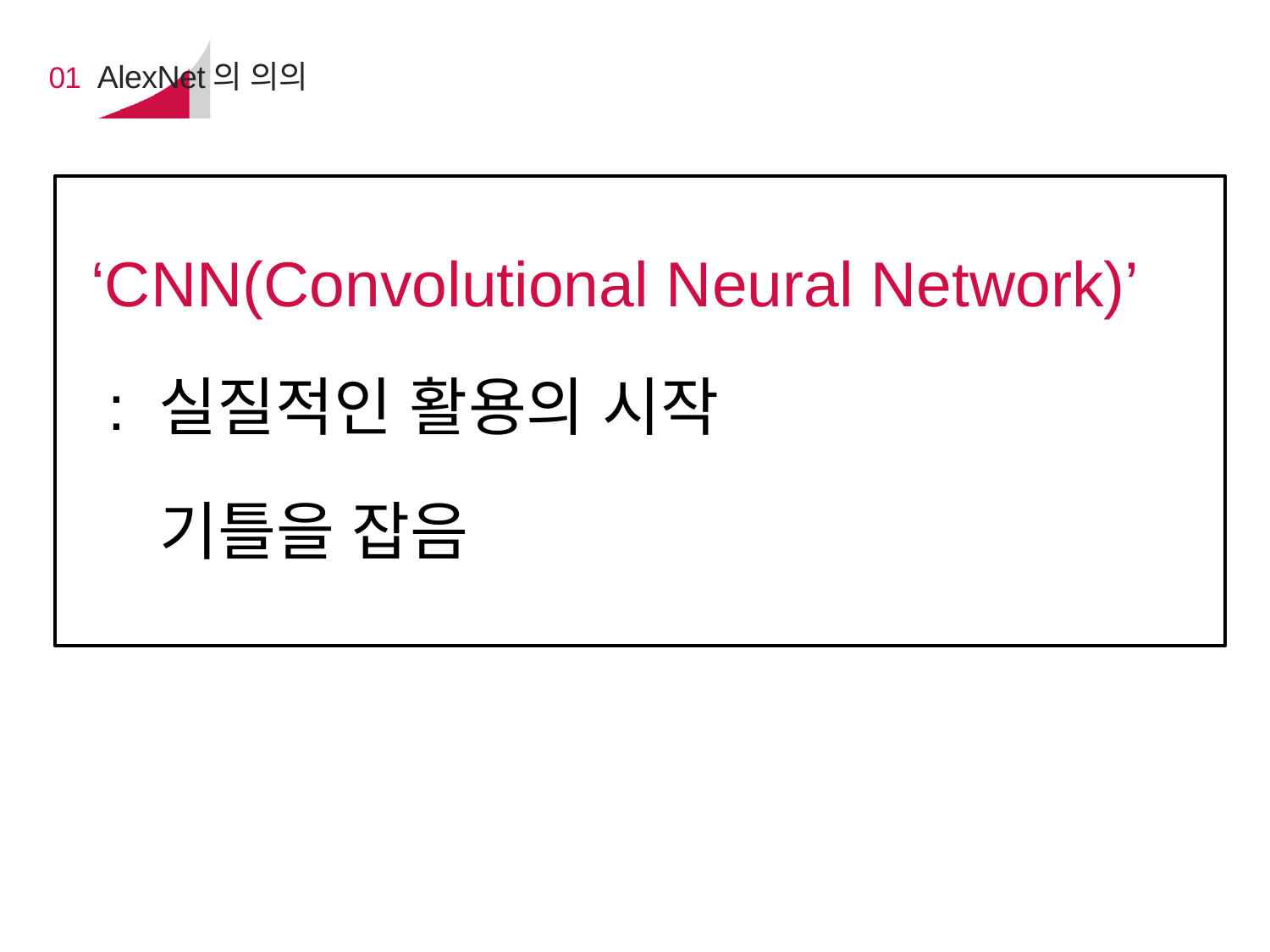

# 01  AlexNet의 의의

‘CNN(Convolutional Neural Network)’
 : 실질적인 활용의 시작
   기틀을 잡음